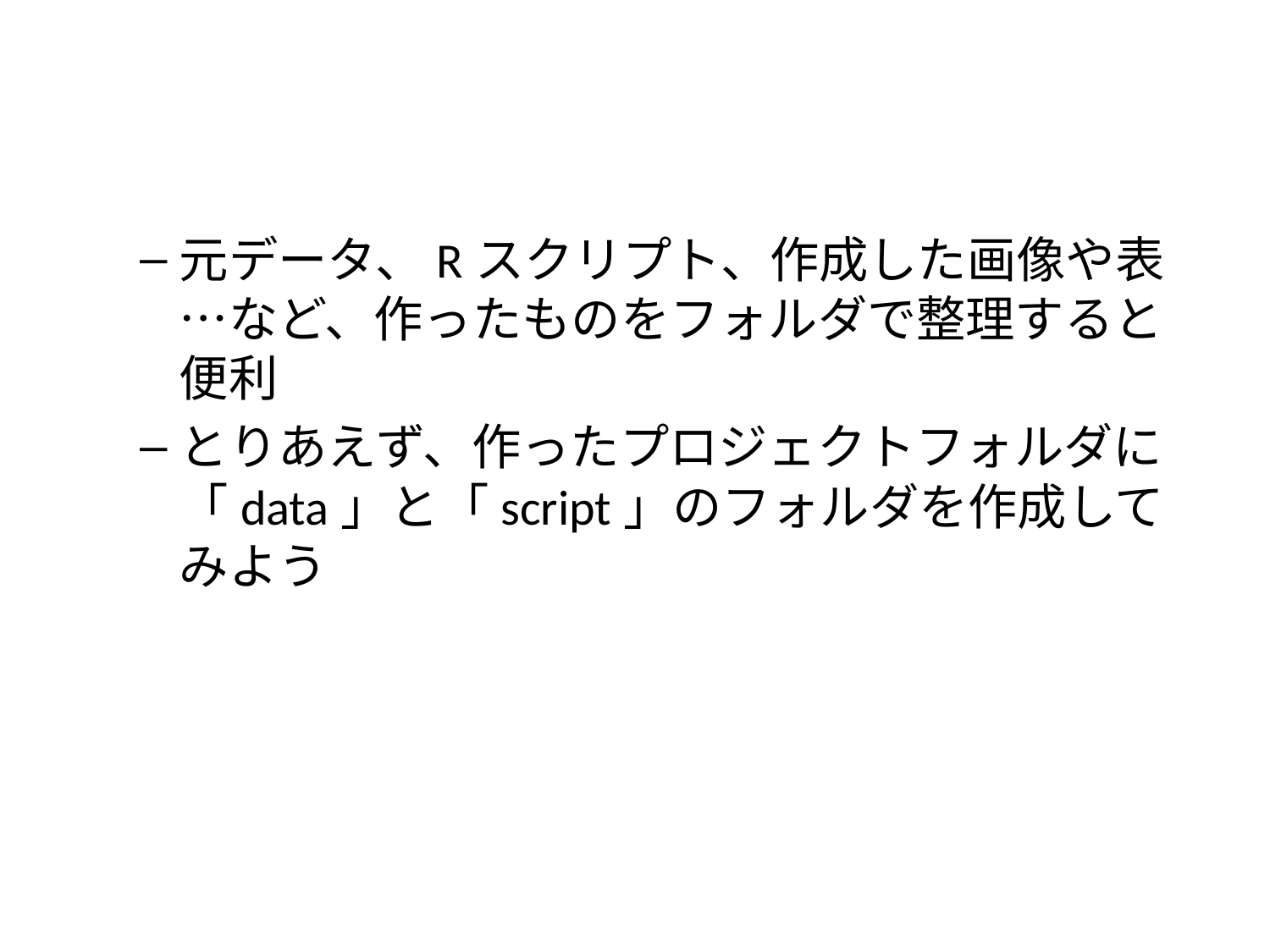

元データ、Rスクリプト、作成した画像や表…など、作ったものをフォルダで整理すると便利
とりあえず、作ったプロジェクトフォルダに「data」と「script」のフォルダを作成してみよう